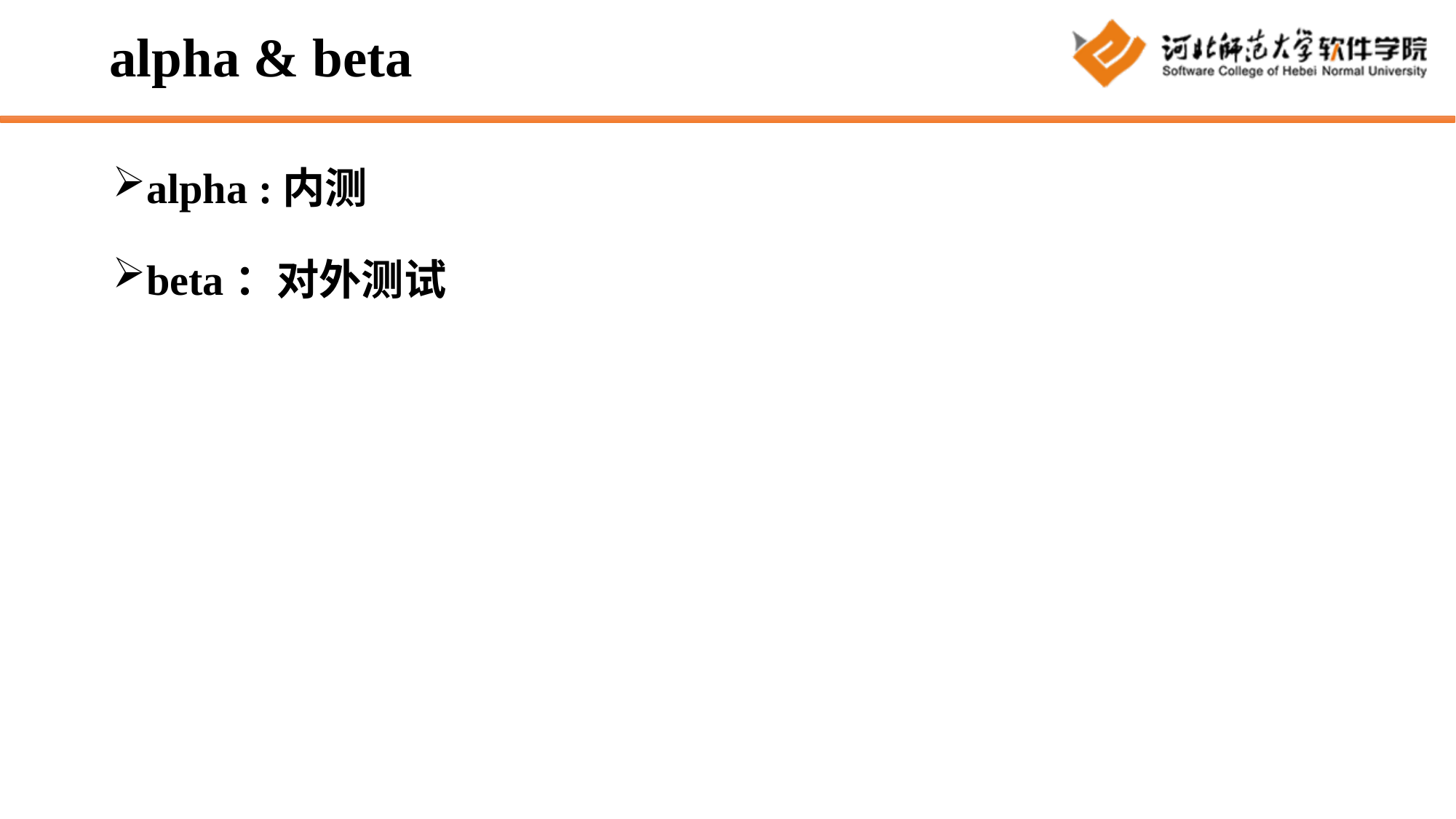

# alpha & beta
alpha :内测
beta：对外测试